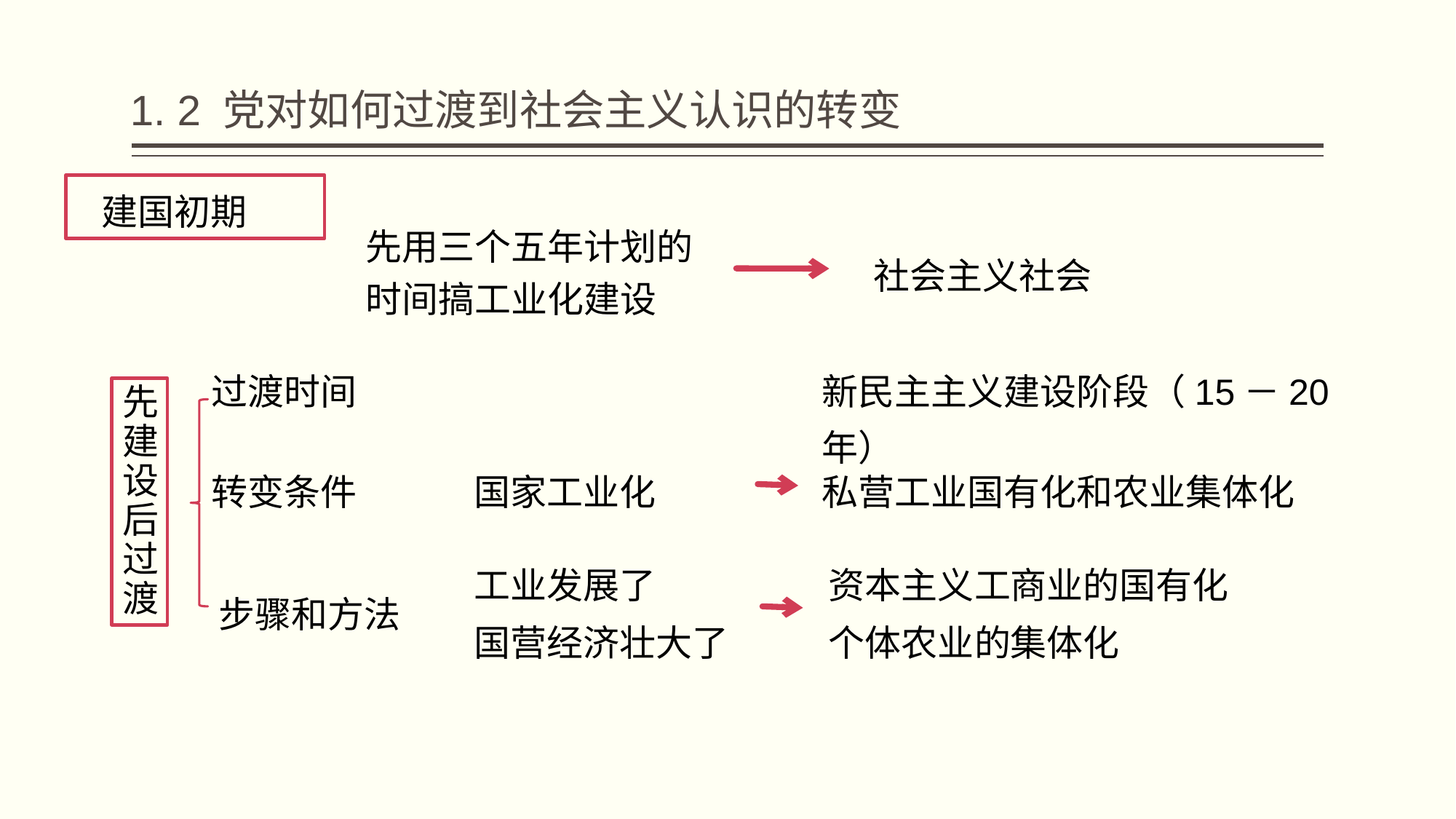

# 1. 2 党对如何过渡到社会主义认识的转变
  建国初期
先用三个五年计划的时间搞工业化建设
   社会主义社会
   过渡时间
新民主主义建设阶段（15－20年）
先建设后过渡

   转变条件
国家工业化
私营工业国有化和农业集体化
工业发展了
国营经济壮大了
资本主义工商业的国有化
个体农业的集体化
 步骤和方法